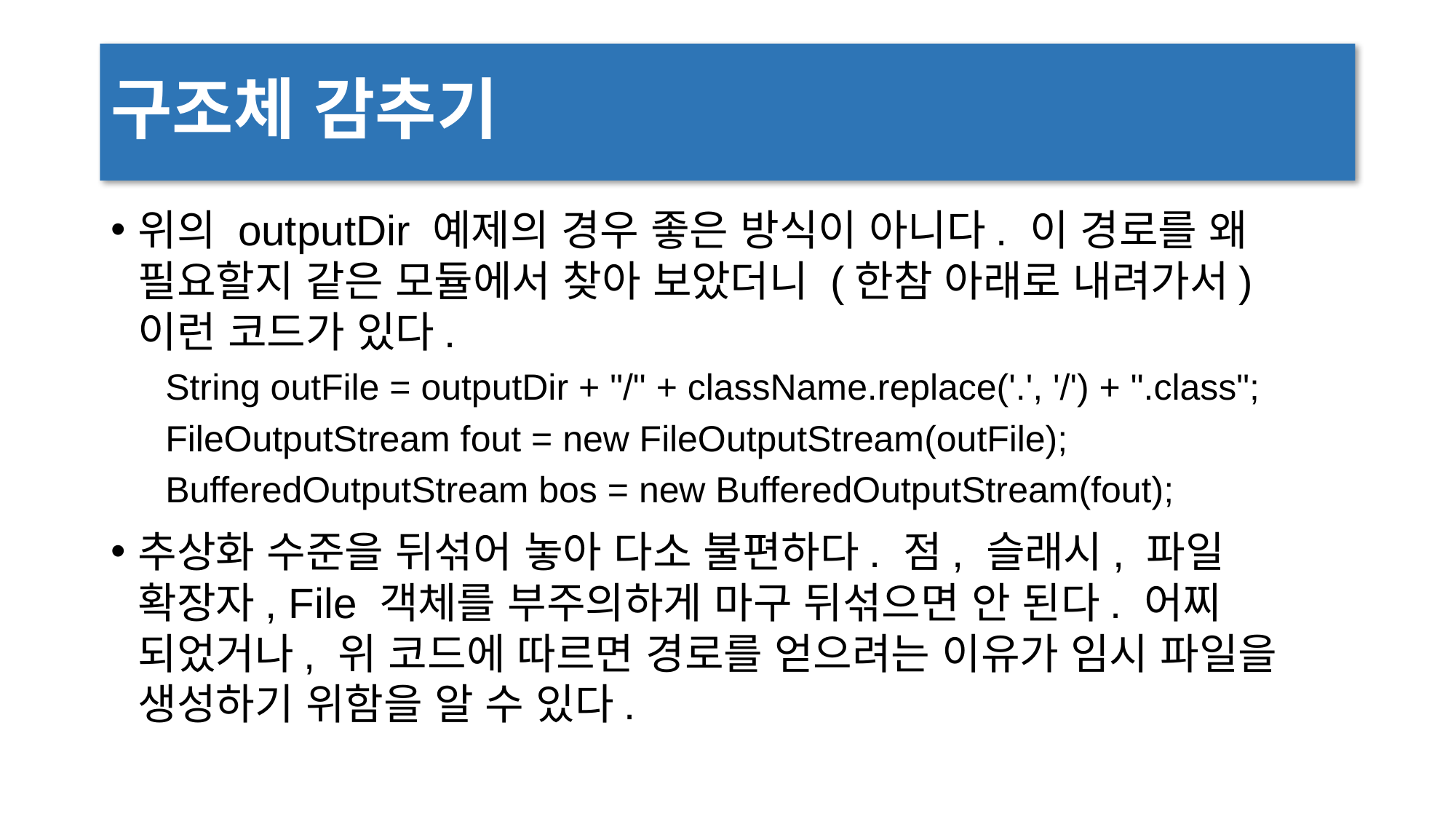

# 구조체 감추기
위의 outputDir 예제의 경우 좋은 방식이 아니다. 이 경로를 왜 필요할지 같은 모듈에서 찾아 보았더니 (한참 아래로 내려가서) 이런 코드가 있다.
String outFile = outputDir + "/" + className.replace('.', '/') + ".class";
FileOutputStream fout = new FileOutputStream(outFile);
BufferedOutputStream bos = new BufferedOutputStream(fout);
추상화 수준을 뒤섞어 놓아 다소 불편하다. 점, 슬래시, 파일 확장자, File 객체를 부주의하게 마구 뒤섞으면 안 된다. 어찌 되었거나, 위 코드에 따르면 경로를 얻으려는 이유가 임시 파일을 생성하기 위함을 알 수 있다.